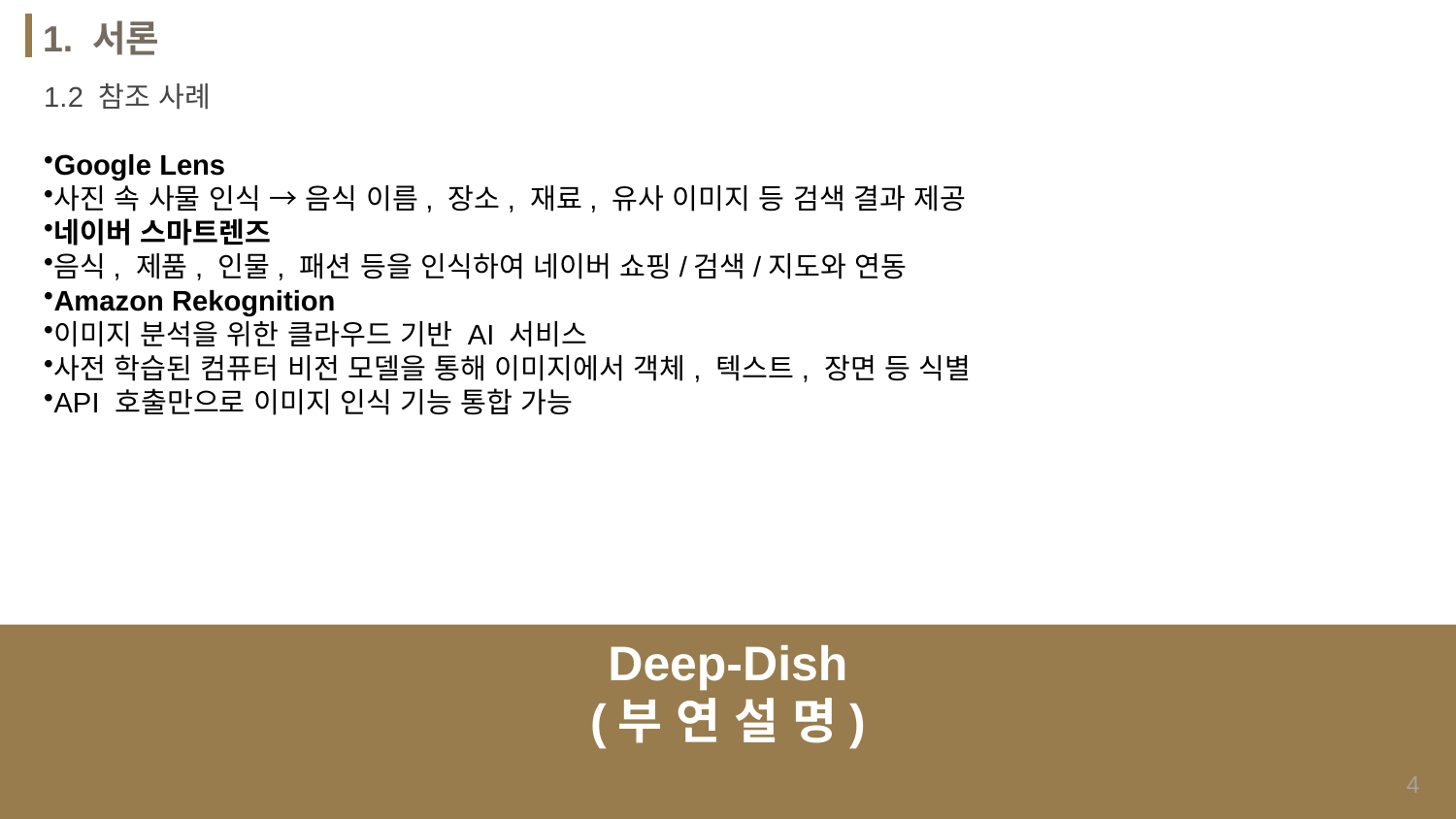

1. 서론
1.2 참조 사례

Google Lens
사진 속 사물 인식 → 음식 이름, 장소, 재료, 유사 이미지 등 검색 결과 제공
네이버 스마트렌즈
음식, 제품, 인물, 패션 등을 인식하여 네이버 쇼핑/검색/지도와 연동
Amazon Rekognition
이미지 분석을 위한 클라우드 기반 AI 서비스
사전 학습된 컴퓨터 비전 모델을 통해 이미지에서 객체, 텍스트, 장면 등 식별
API 호출만으로 이미지 인식 기능 통합 가능

Deep-Dish
(부 연 설 명)
4